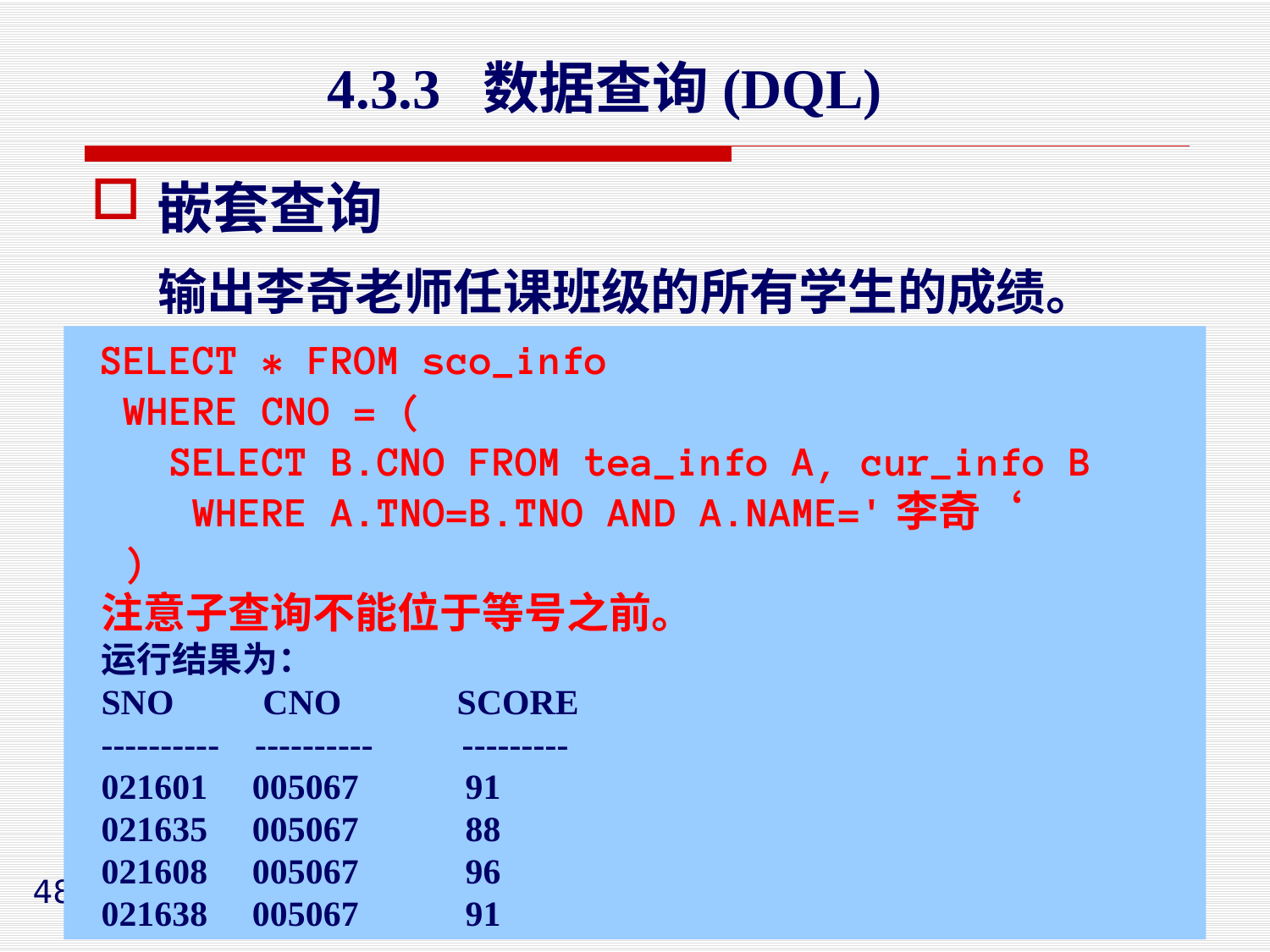

4.3.3  数据查询(DQL)
嵌套查询
    输出李奇老师任课班级的所有学生的成绩。
SELECT * FROM sco_info
 WHERE CNO = (
   SELECT B.CNO FROM tea_info A, cur_info B
    WHERE A.TNO=B.TNO AND A.NAME='李奇‘
 )
注意子查询不能位于等号之前。
运行结果为：
SNO          CNO             SCORE
----------    ----------          ---------
021601     005067            91
021635     005067            88
021608     005067            96
021638     005067            91